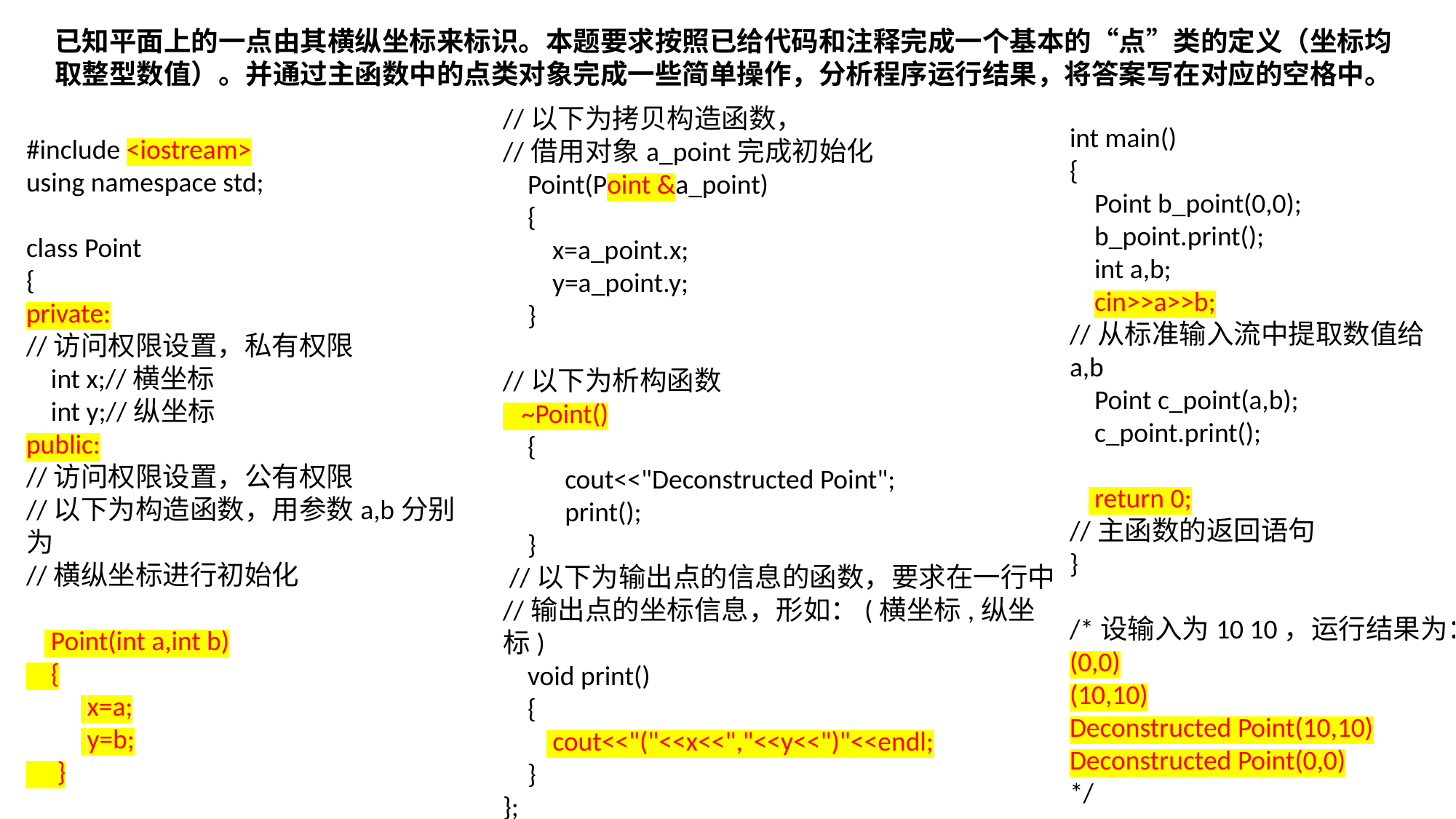

已知平面上的一点由其横纵坐标来标识。本题要求按照已给代码和注释完成一个基本的“点”类的定义（坐标均取整型数值）。并通过主函数中的点类对象完成一些简单操作，分析程序运行结果，将答案写在对应的空格中。
//以下为拷贝构造函数，
//借用对象a_point完成初始化
    Point(Point &a_point)
    {
        x=a_point.x;
        y=a_point.y;
    }

//以下为析构函数
   ~Point()
    {
          cout<<"Deconstructed Point";
          print();
    }
 //以下为输出点的信息的函数，要求在一行中
//输出点的坐标信息，形如：(横坐标,纵坐标)
    void print()
    {
        cout<<"("<<x<<","<<y<<")"<<endl;
    }
};
int main()
{
    Point b_point(0,0);
    b_point.print();
    int a,b;
    cin>>a>>b;
//从标准输入流中提取数值给a,b
    Point c_point(a,b);
    c_point.print();

    return 0;
//主函数的返回语句
}

/*设输入为10 10，运行结果为：
(0,0)
(10,10)
Deconstructed Point(10,10)
Deconstructed Point(0,0)
*/
#include <iostream>
using namespace std;

class Point
{
private:
//访问权限设置，私有权限
    int x;//横坐标
    int y;//纵坐标
public:
//访问权限设置，公有权限
//以下为构造函数，用参数a,b分别为
//横纵坐标进行初始化

    Point(int a,int b)
    {
 x=a;
 y=b;
     }